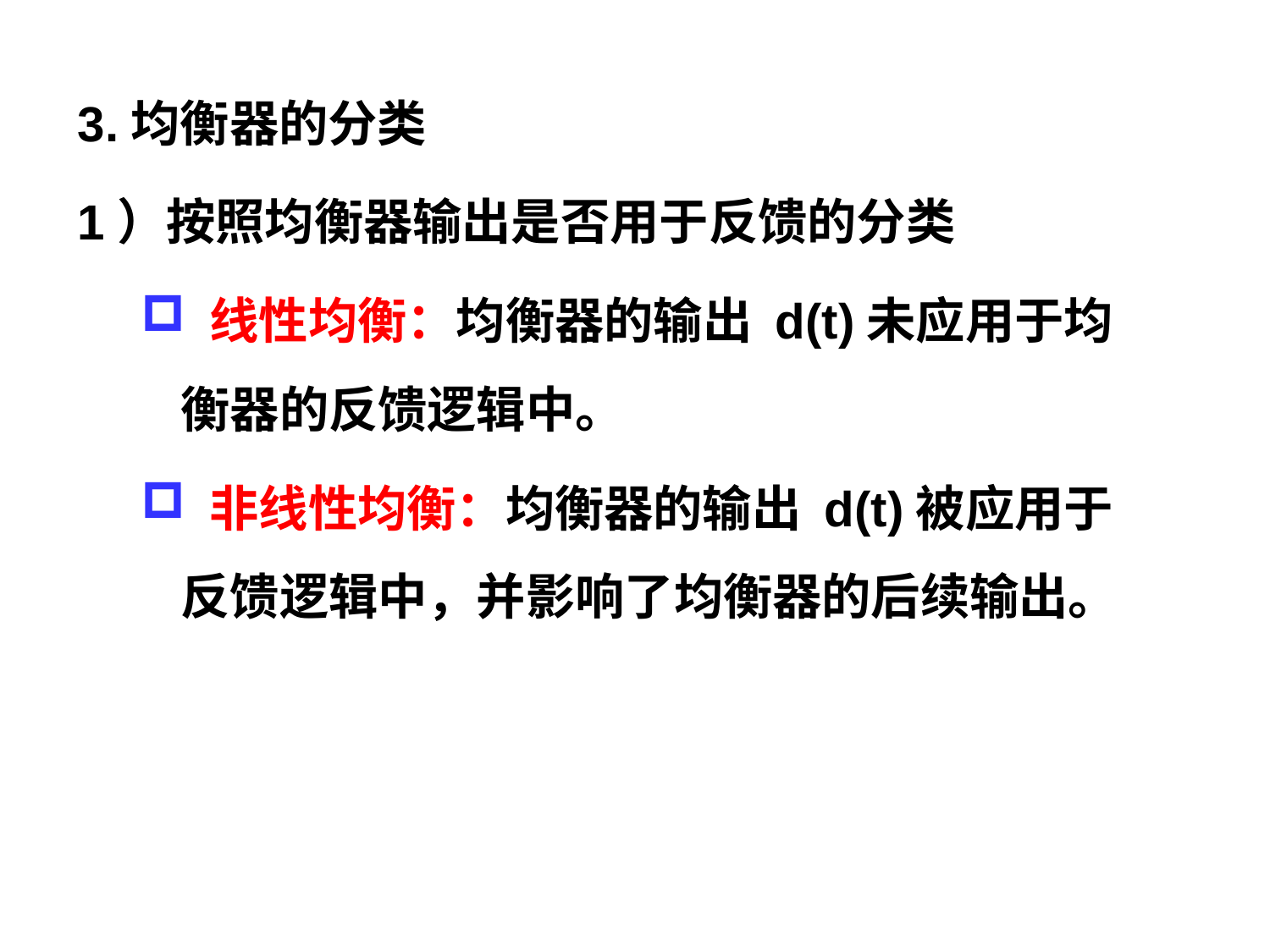

3.均衡器的分类
1）按照均衡器输出是否用于反馈的分类
 线性均衡：均衡器的输出 d(t)未应用于均衡器的反馈逻辑中。
 非线性均衡：均衡器的输出 d(t)被应用于反馈逻辑中，并影响了均衡器的后续输出。